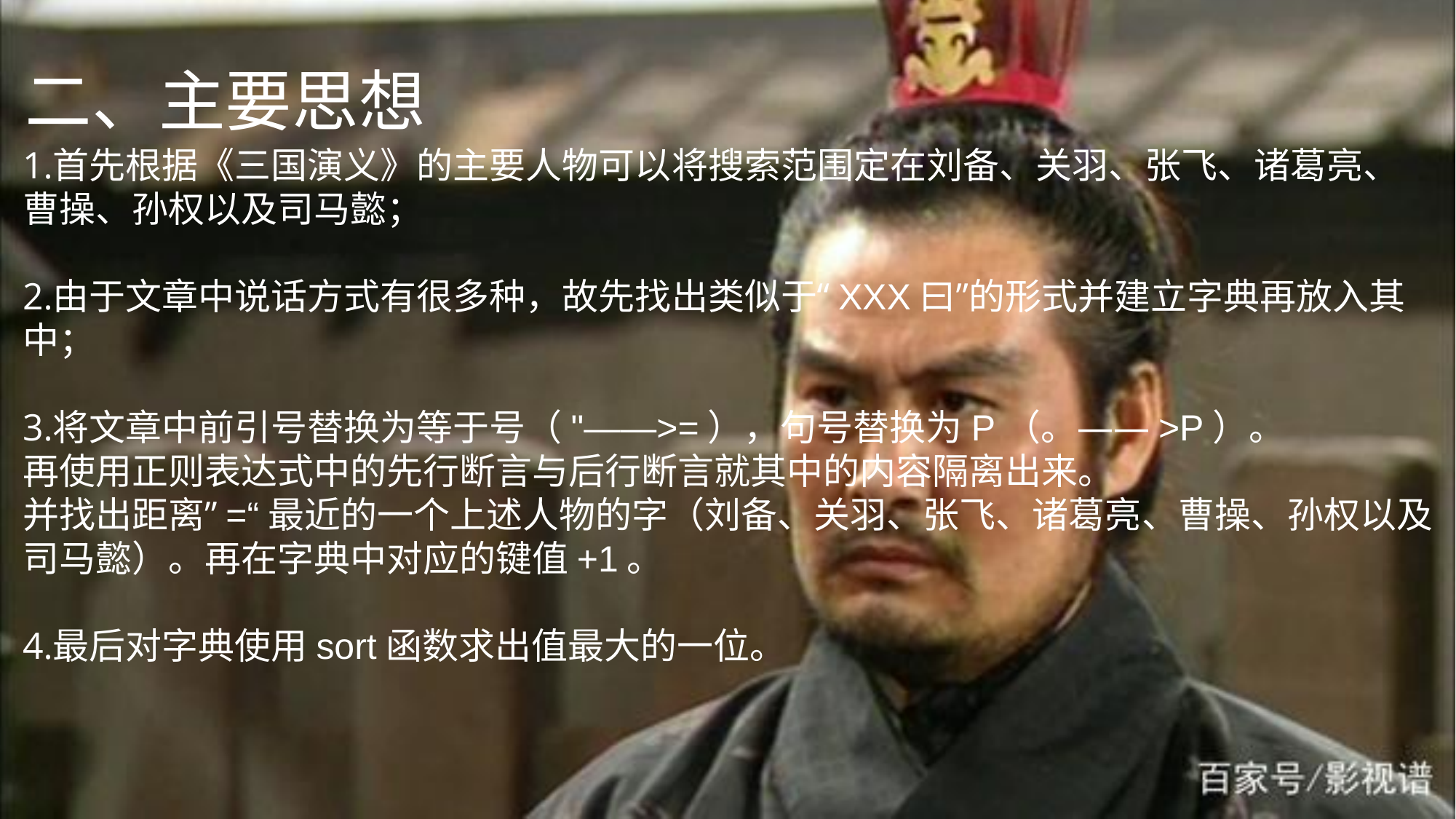

# 二、主要思想

首先根据《三国演义》的主要人物可以将搜索范围定在刘备、关羽、张飞、诸葛亮、
曹操、孙权以及司马懿；

由于文章中说话方式有很多种，故先找出类似于“XXX曰”的形式并建立字典再放入其中；

将文章中前引号替换为等于号（"——>=），句号替换为P（。——>P）。
再使用正则表达式中的先行断言与后行断言就其中的内容隔离出来。
并找出距离”=“最近的一个上述人物的字（刘备、关羽、张飞、诸葛亮、曹操、孙权以及
司马懿）。再在字典中对应的键值+1。

最后对字典使用sort函数求出值最大的一位。